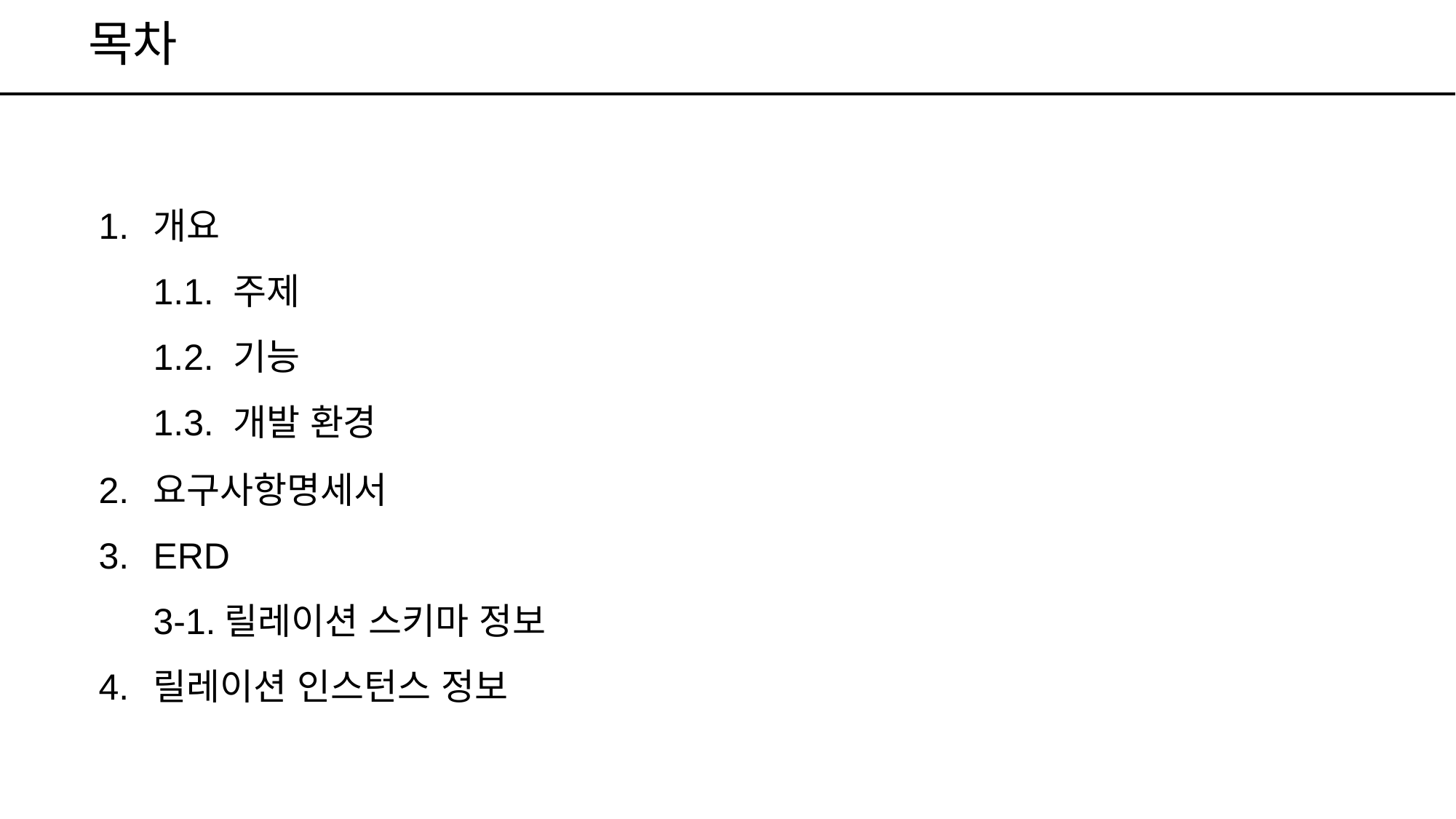

# 목차
개요
1.1. 주제
1.2. 기능
1.3. 개발 환경

요구사항명세서
ERD
3-1.릴레이션 스키마 정보
릴레이션 인스턴스 정보